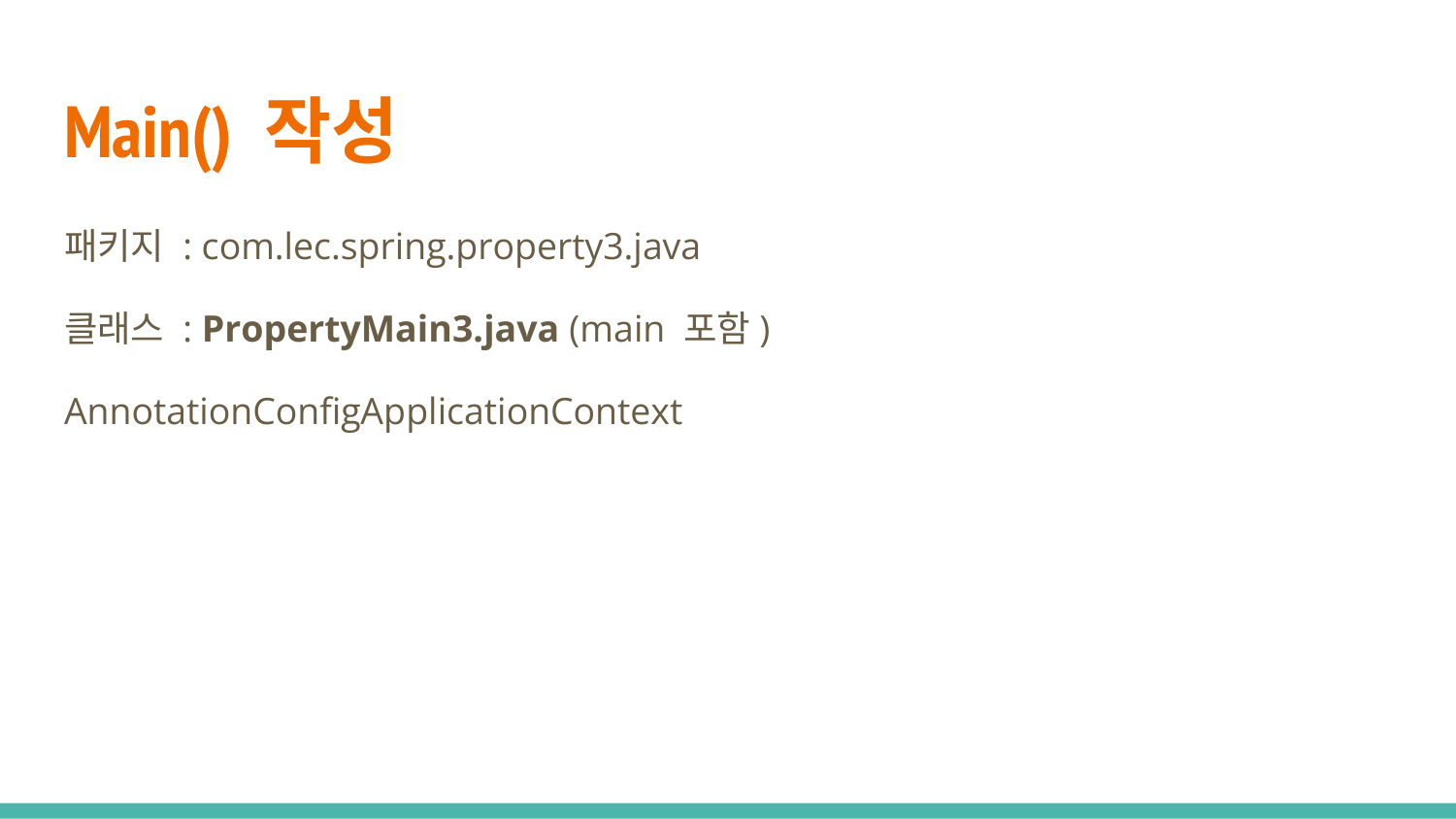

# Main() 작성
패키지 : com.lec.spring.property3.java
클래스 : PropertyMain3.java (main 포함)
AnnotationConfigApplicationContext